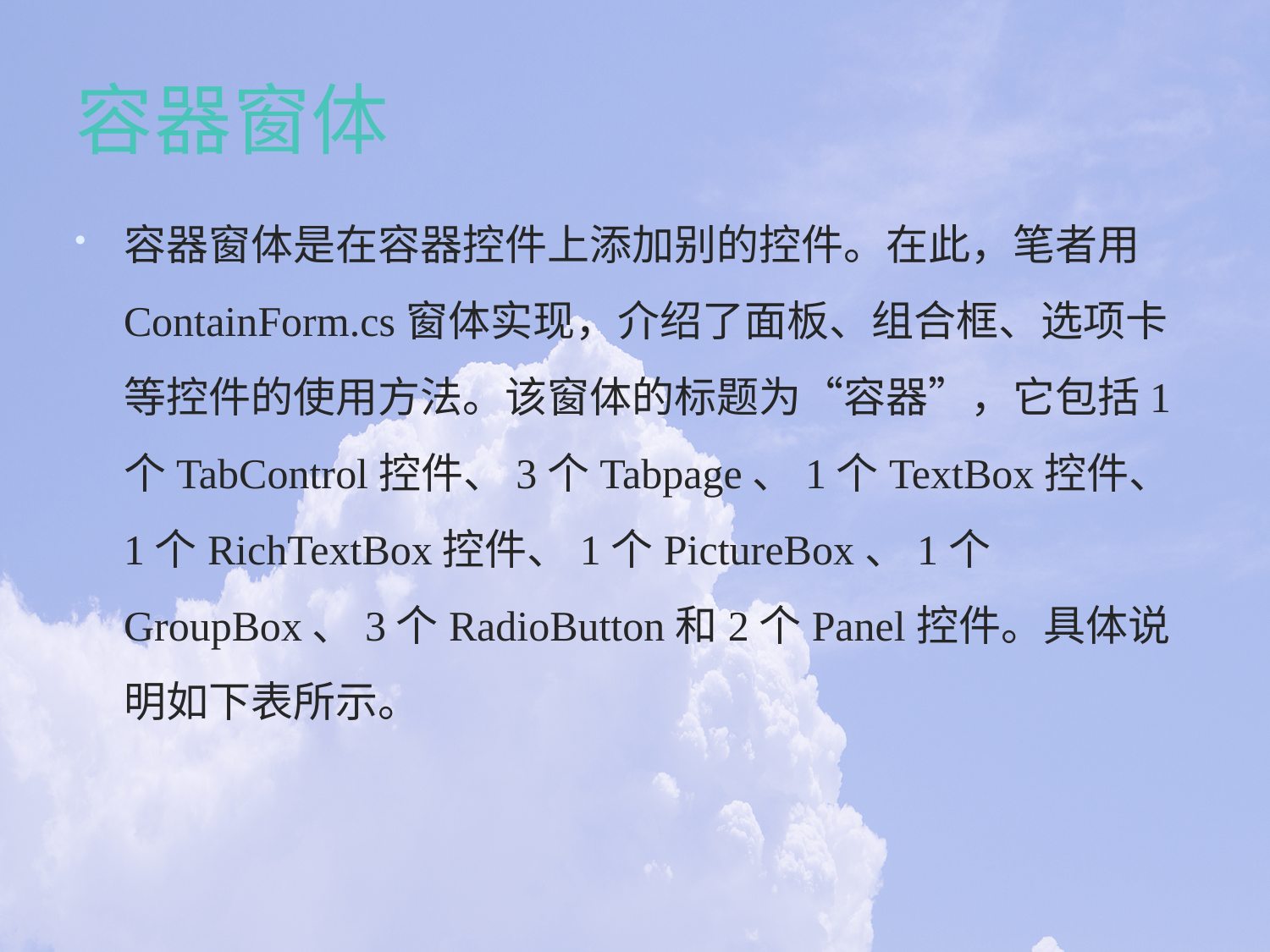

# 容器窗体
容器窗体是在容器控件上添加别的控件。在此，笔者用ContainForm.cs窗体实现，介绍了面板、组合框、选项卡等控件的使用方法。该窗体的标题为“容器”，它包括1个TabControl控件、3个Tabpage、1个TextBox控件、1个RichTextBox控件、1个PictureBox、1个GroupBox、3个RadioButton和2个Panel控件。具体说明如下表所示。